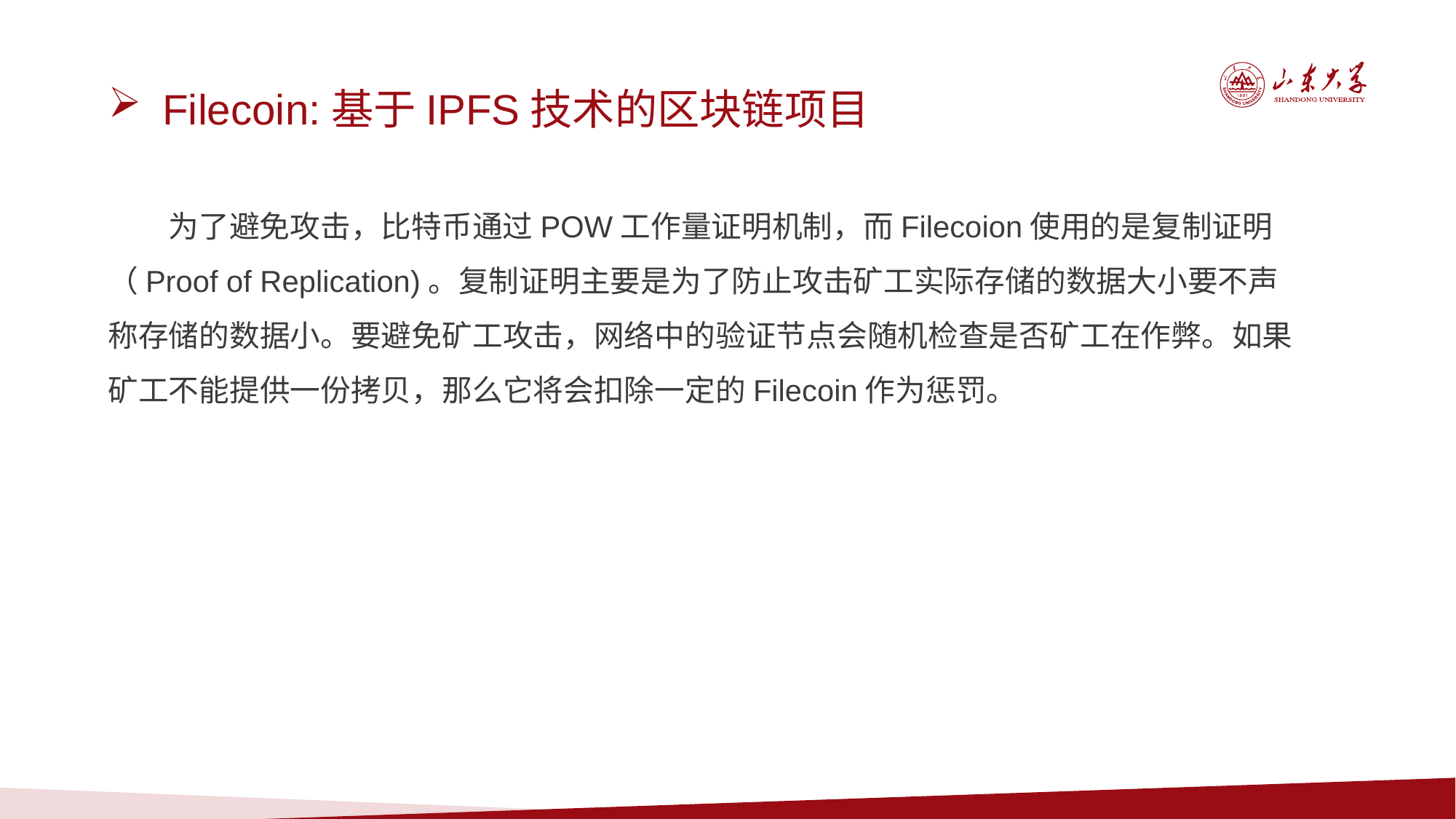

Filecoin:基于IPFS技术的区块链项目
为了避免攻击，比特币通过POW工作量证明机制，而Filecoion使用的是复制证明（Proof of Replication)。复制证明主要是为了防止攻击矿工实际存储的数据大小要不声称存储的数据小。要避免矿工攻击，网络中的验证节点会随机检查是否矿工在作弊。如果矿工不能提供一份拷贝，那么它将会扣除一定的Filecoin作为惩罚。